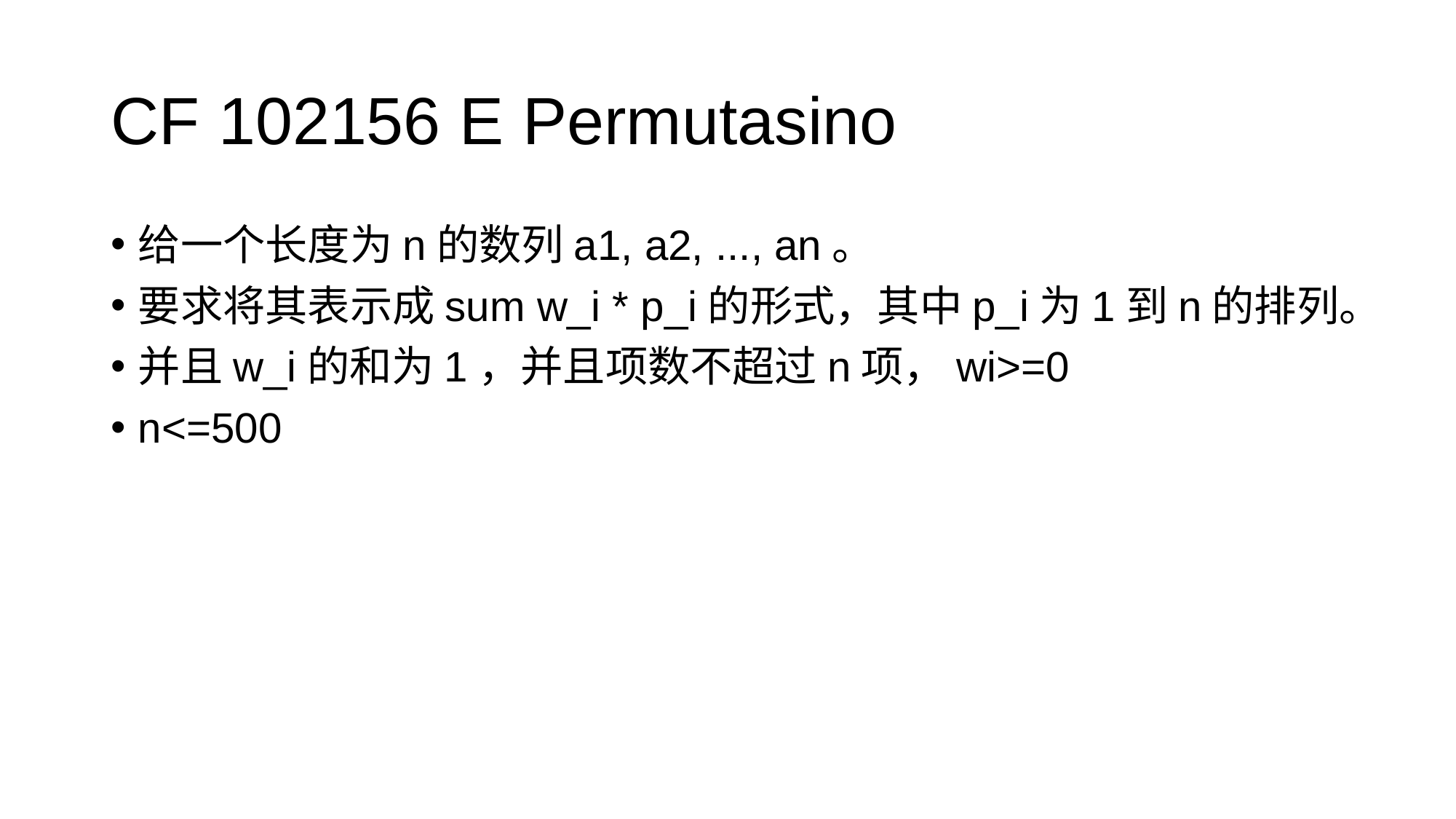

# CF 102156 E Permutasino
给一个长度为n的数列a1, a2, ..., an。
要求将其表示成sum w_i * p_i的形式，其中p_i为1到n的排列。
并且w_i的和为1，并且项数不超过n项，wi>=0
n<=500